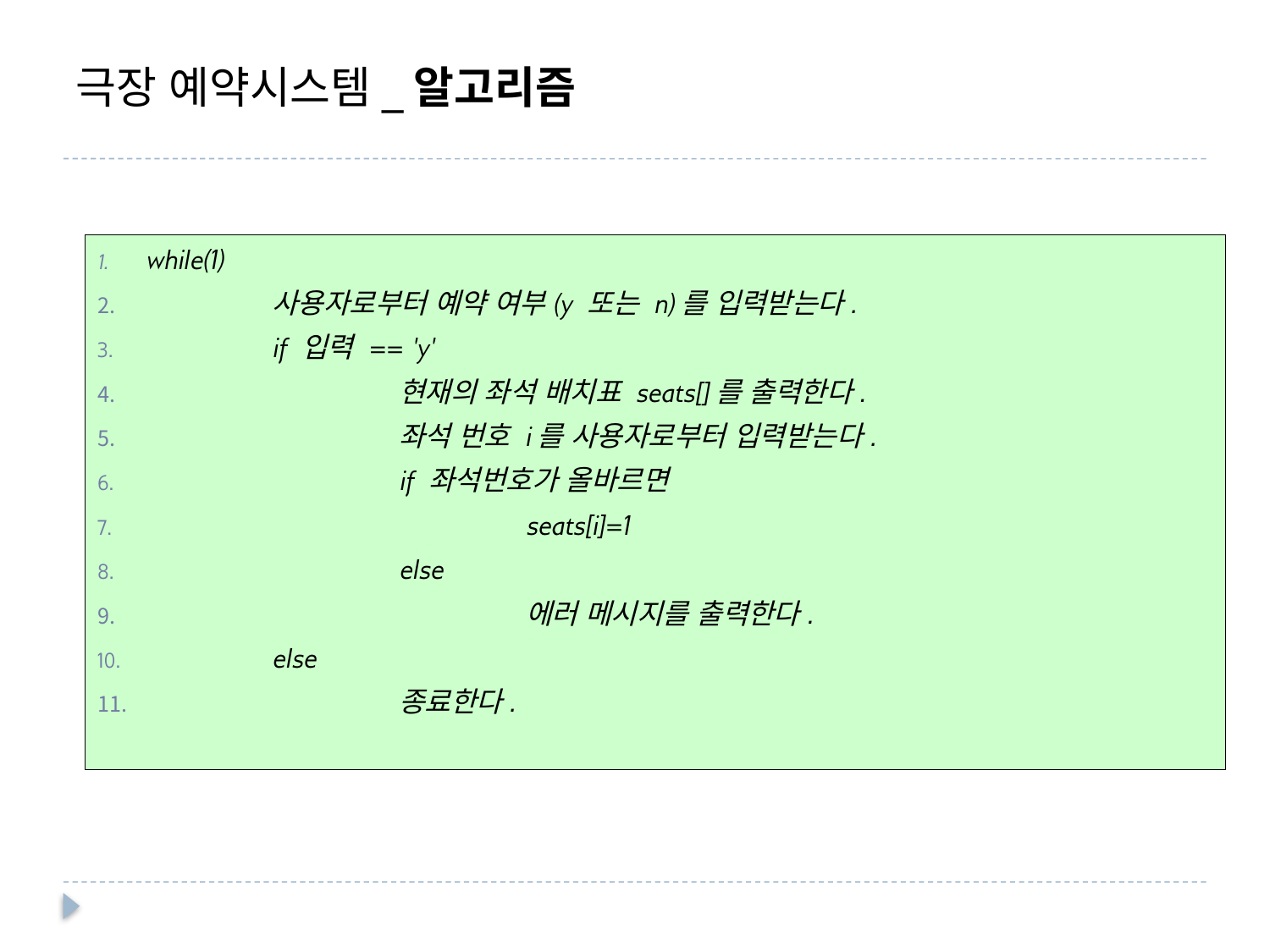

# 극장 예약시스템_알고리즘
while(1)
	사용자로부터 예약 여부(y 또는 n)를 입력받는다.
	if 입력 == 'y'
		현재의 좌석 배치표 seats[]를 출력한다.
		좌석 번호 i를 사용자로부터 입력받는다.
		if 좌석번호가 올바르면
			seats[i]=1
		else
			에러 메시지를 출력한다.
	else
		종료한다.